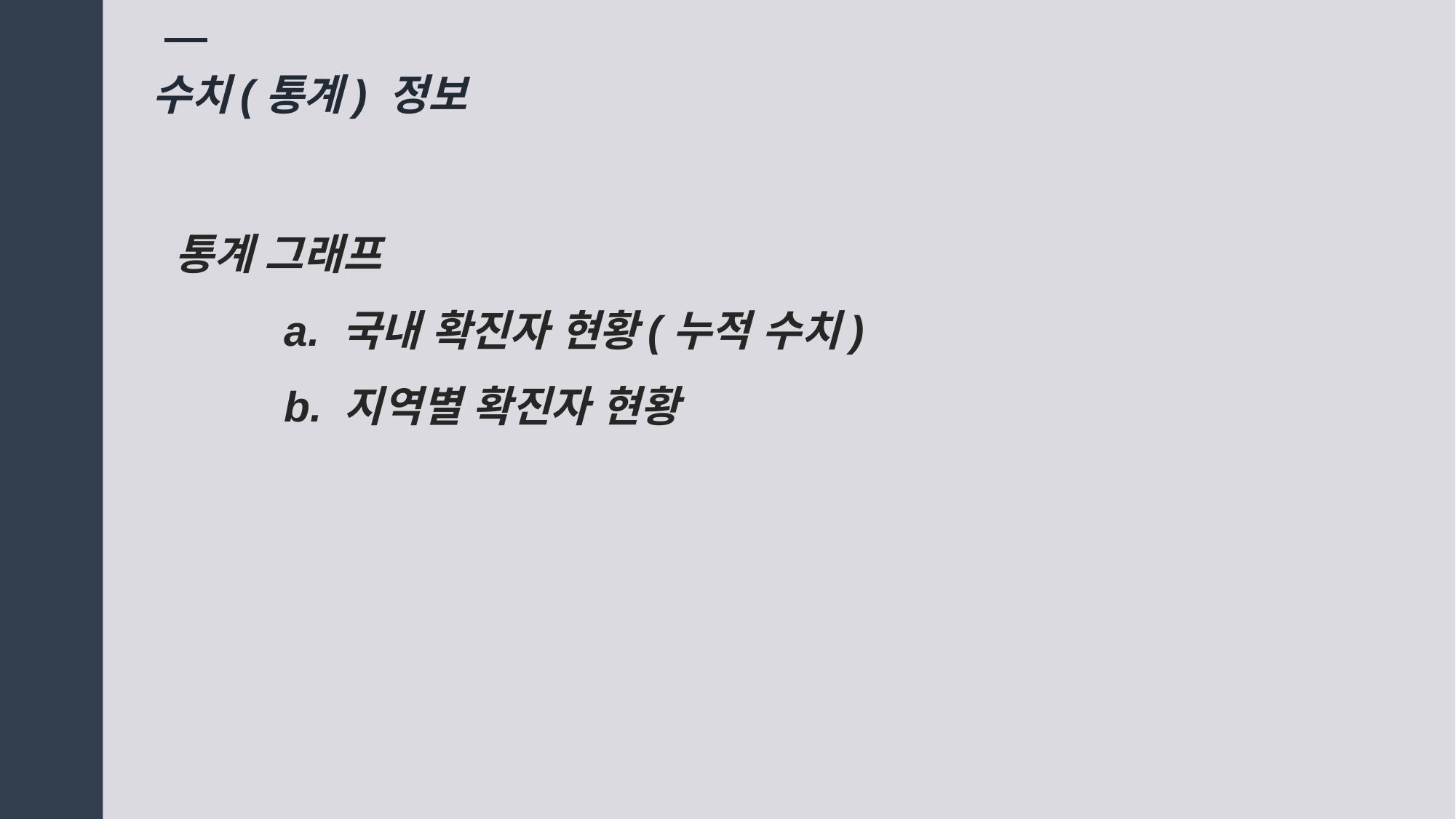

수치(통계) 정보
통계 그래프
	a. 국내 확진자 현황(누적 수치)
	b. 지역별 확진자 현황